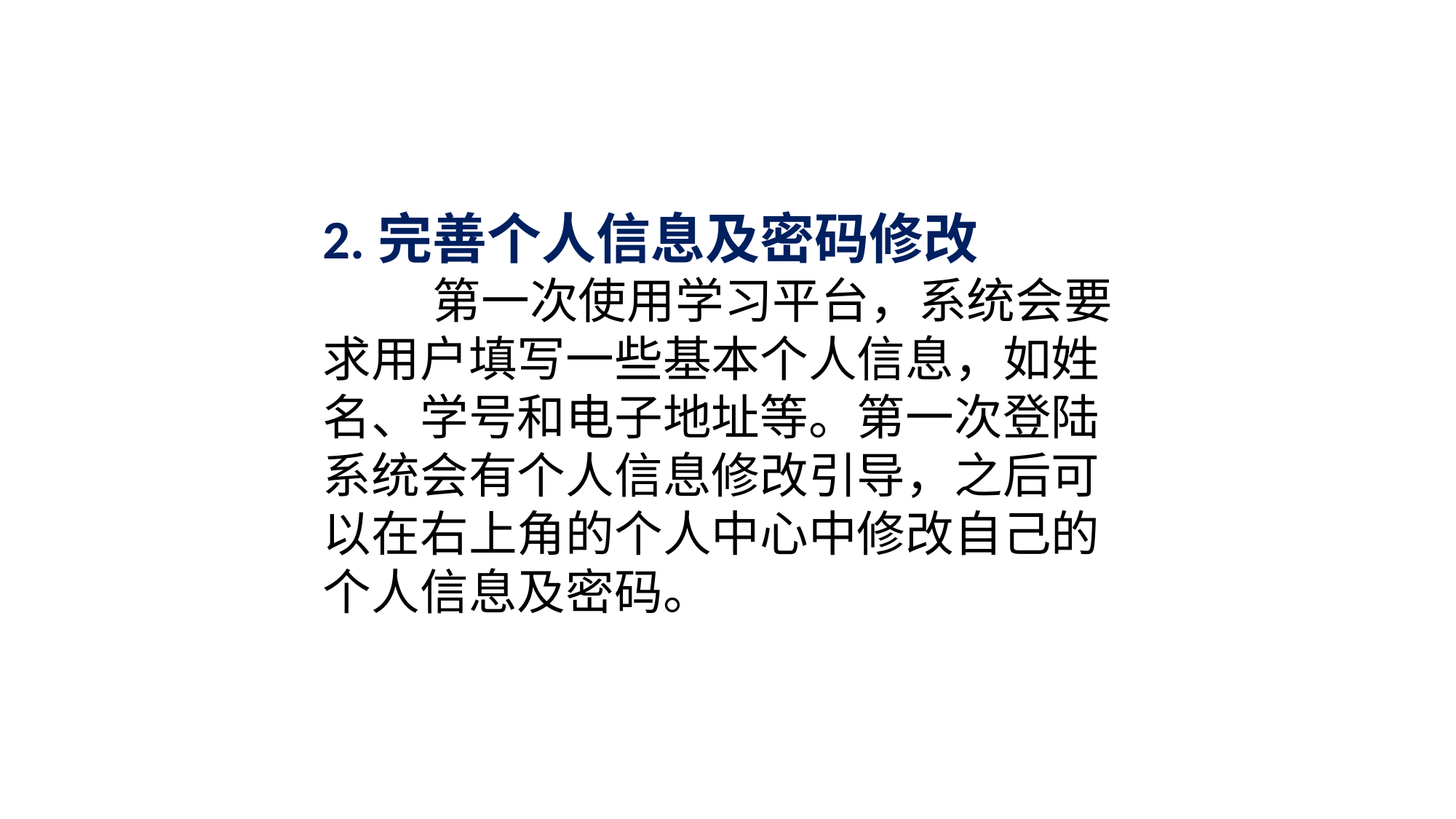

2.完善个人信息及密码修改
         第一次使用学习平台，系统会要求用户填写一些基本个人信息，如姓名、学号和电子地址等。第一次登陆系统会有个人信息修改引导，之后可以在右上角的个人中心中修改自己的个人信息及密码。